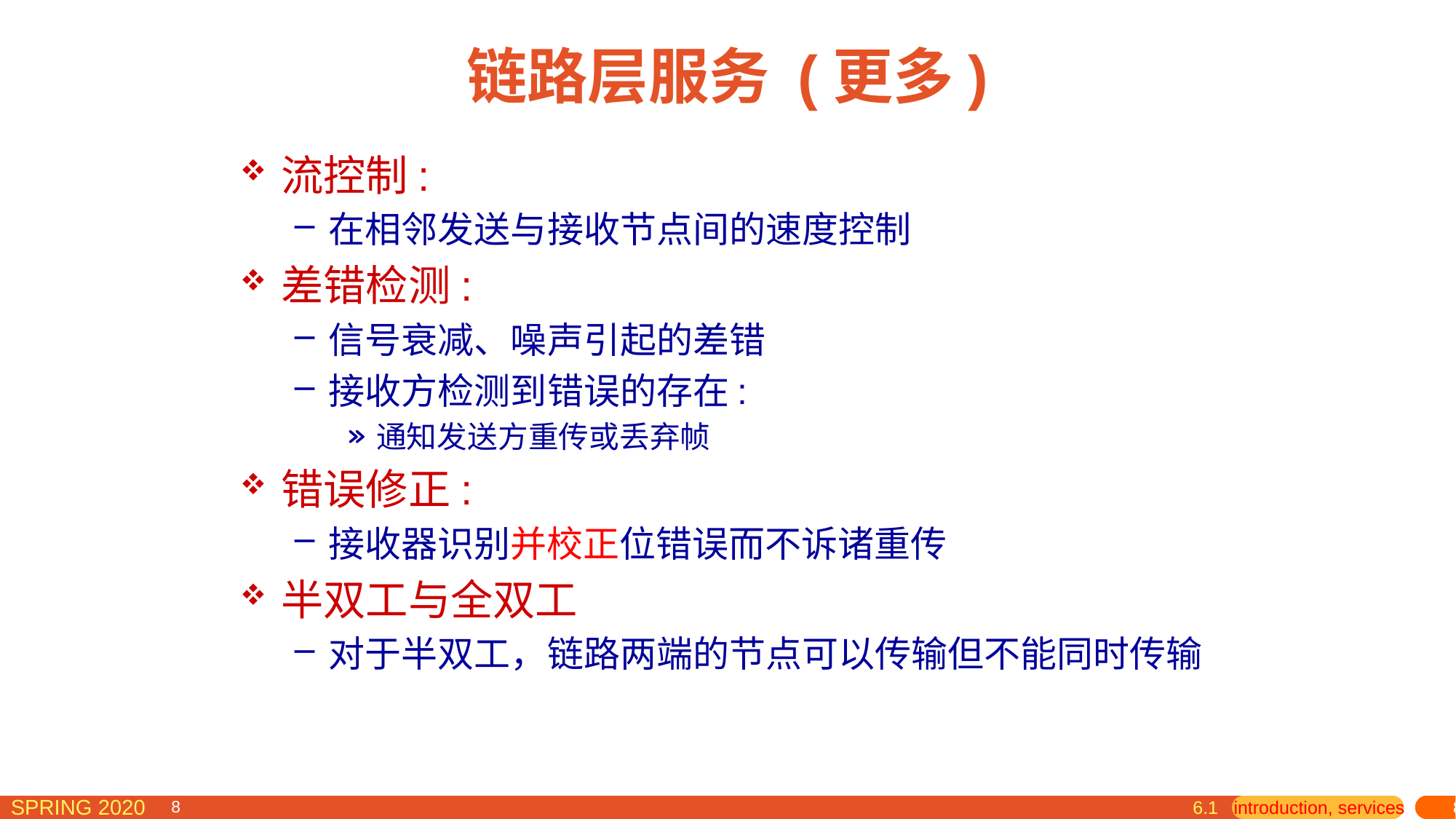

# 链路层服务 (更多)
流控制:
在相邻发送与接收节点间的速度控制
差错检测:
信号衰减、噪声引起的差错
接收方检测到错误的存在:
通知发送方重传或丢弃帧
错误修正:
接收器识别并校正位错误而不诉诸重传
半双工与全双工
对于半双工，链路两端的节点可以传输但不能同时传输
6.1   introduction, services